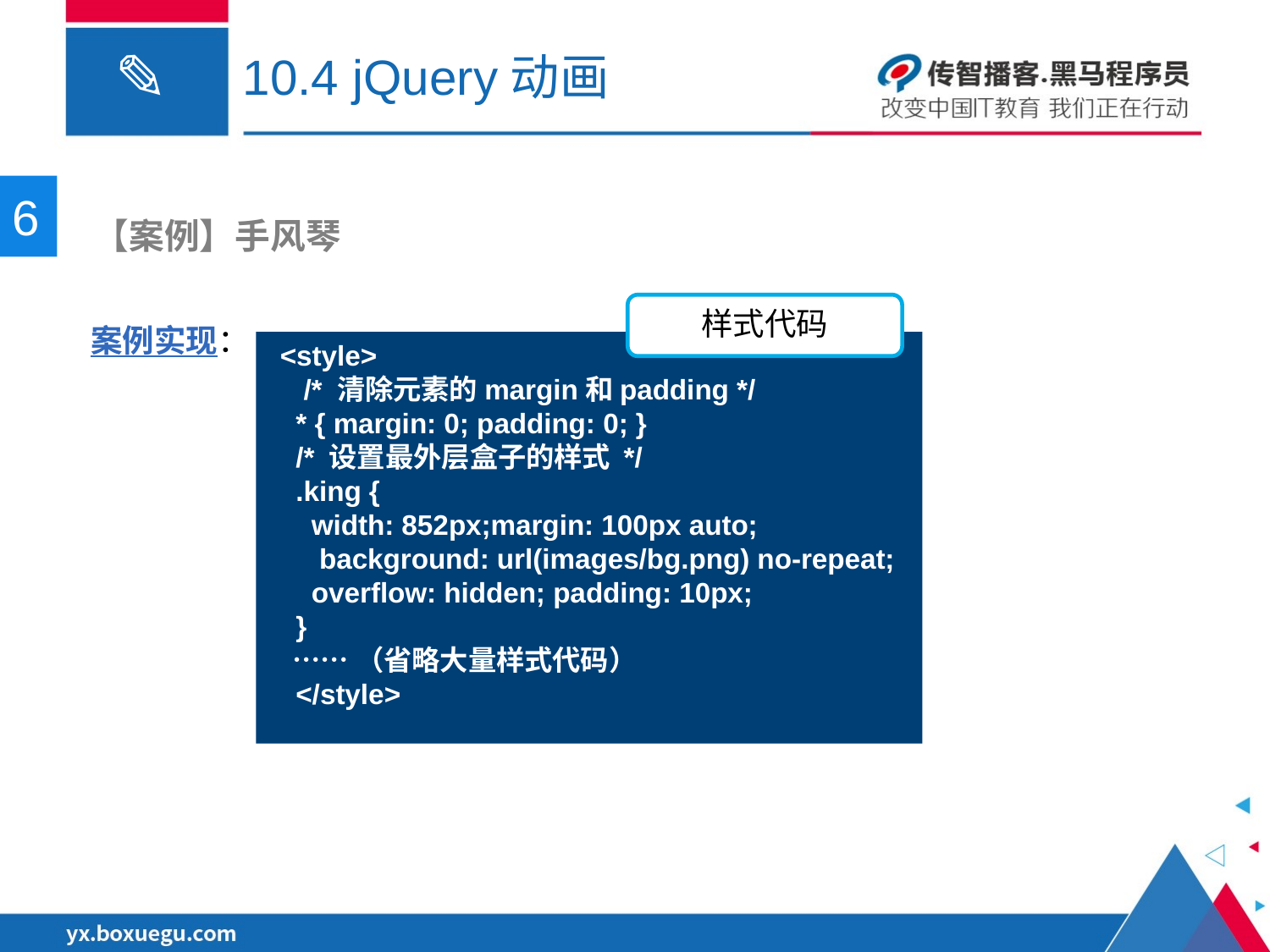

# 10.4 jQuery动画

6
  【案例】手风琴
案例实现：
样式代码
<style>
   /* 清除元素的margin和padding */
  * { margin: 0; padding: 0; }
  /* 设置最外层盒子的样式 */
  .king {
    width: 852px;margin: 100px auto;
     background: url(images/bg.png) no-repeat;
    overflow: hidden; padding: 10px;
  }
  ……（省略大量样式代码）
  </style>